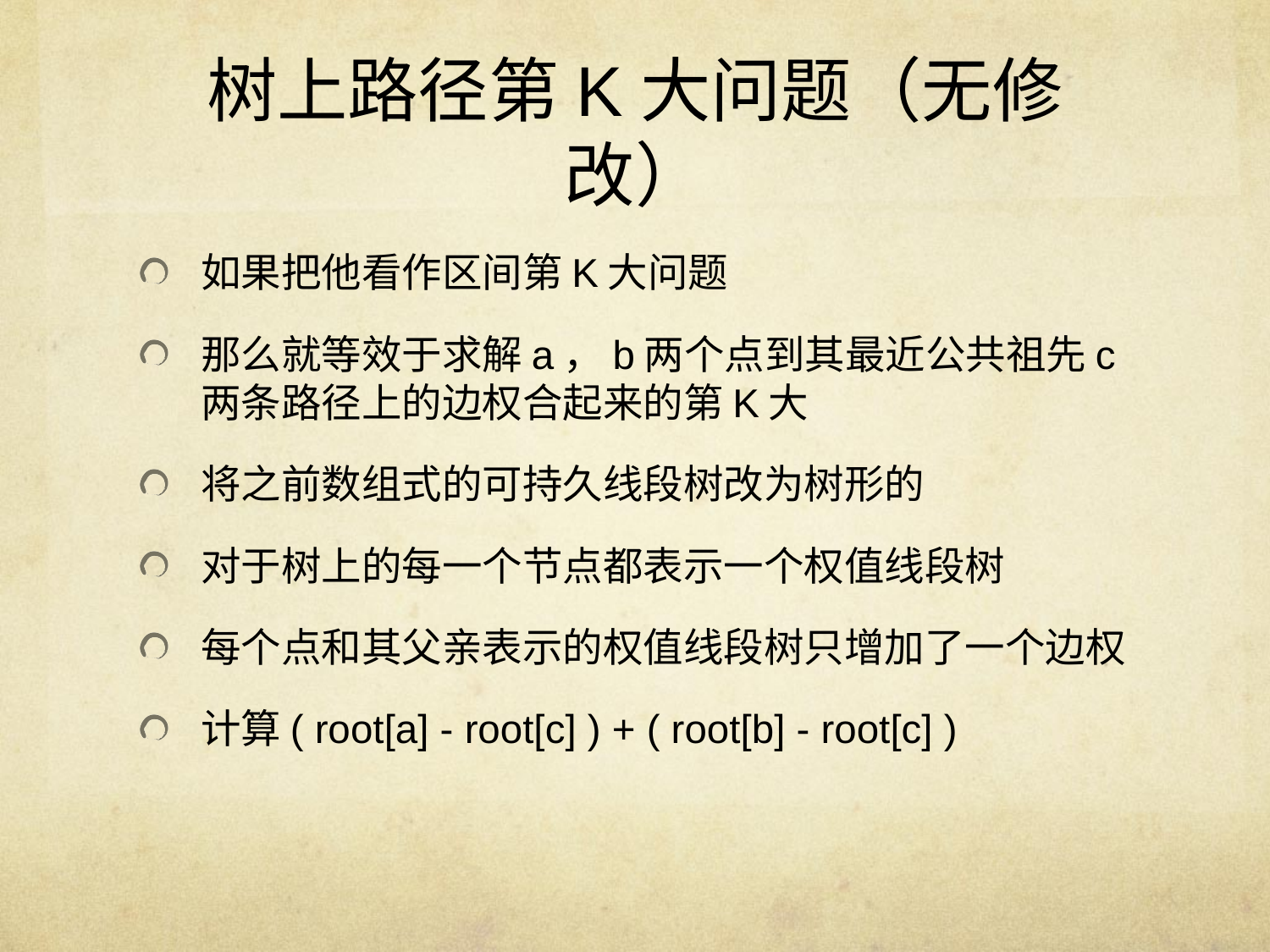

# 树上路径第K大问题（无修改）
如果把他看作区间第K大问题
那么就等效于求解a，b两个点到其最近公共祖先c两条路径上的边权合起来的第K大
将之前数组式的可持久线段树改为树形的
对于树上的每一个节点都表示一个权值线段树
每个点和其父亲表示的权值线段树只增加了一个边权
计算( root[a] - root[c] ) + ( root[b] - root[c] )